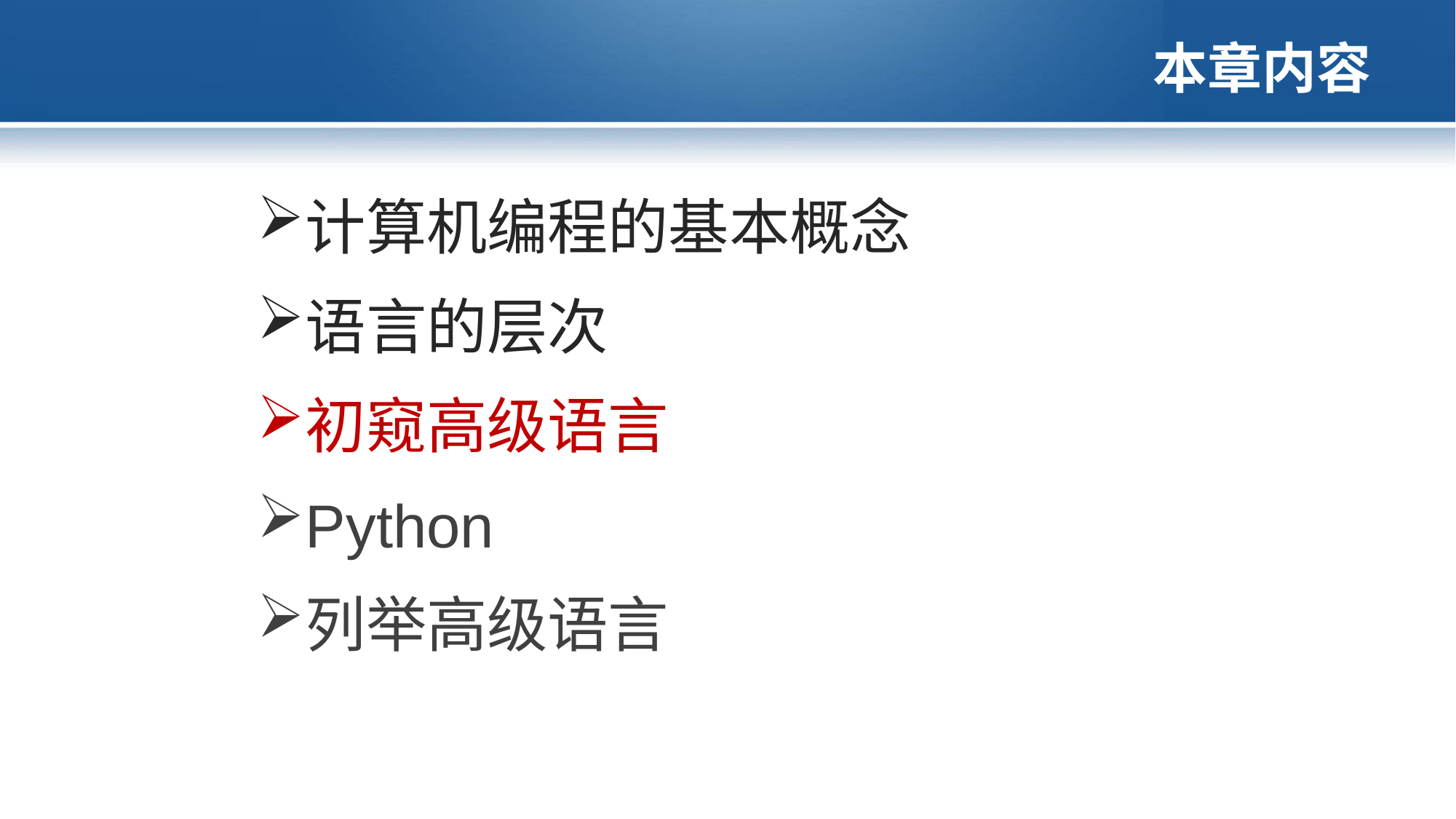

# 本章内容
计算机编程的基本概念
语言的层次
初窥高级语言
Python
列举高级语言